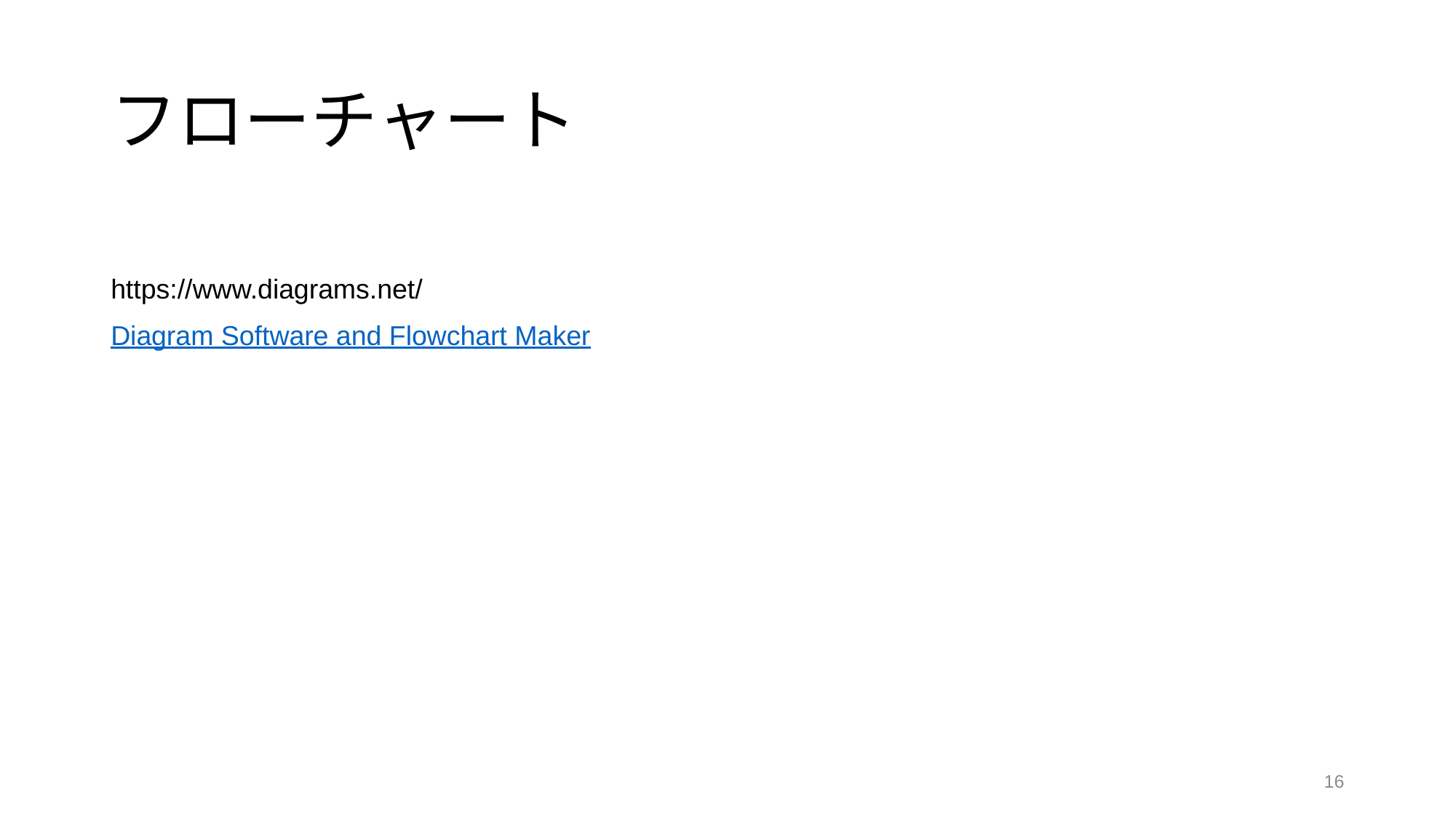

# フローチャート

https://www.diagrams.net/
Diagram Software and Flowchart Maker
16